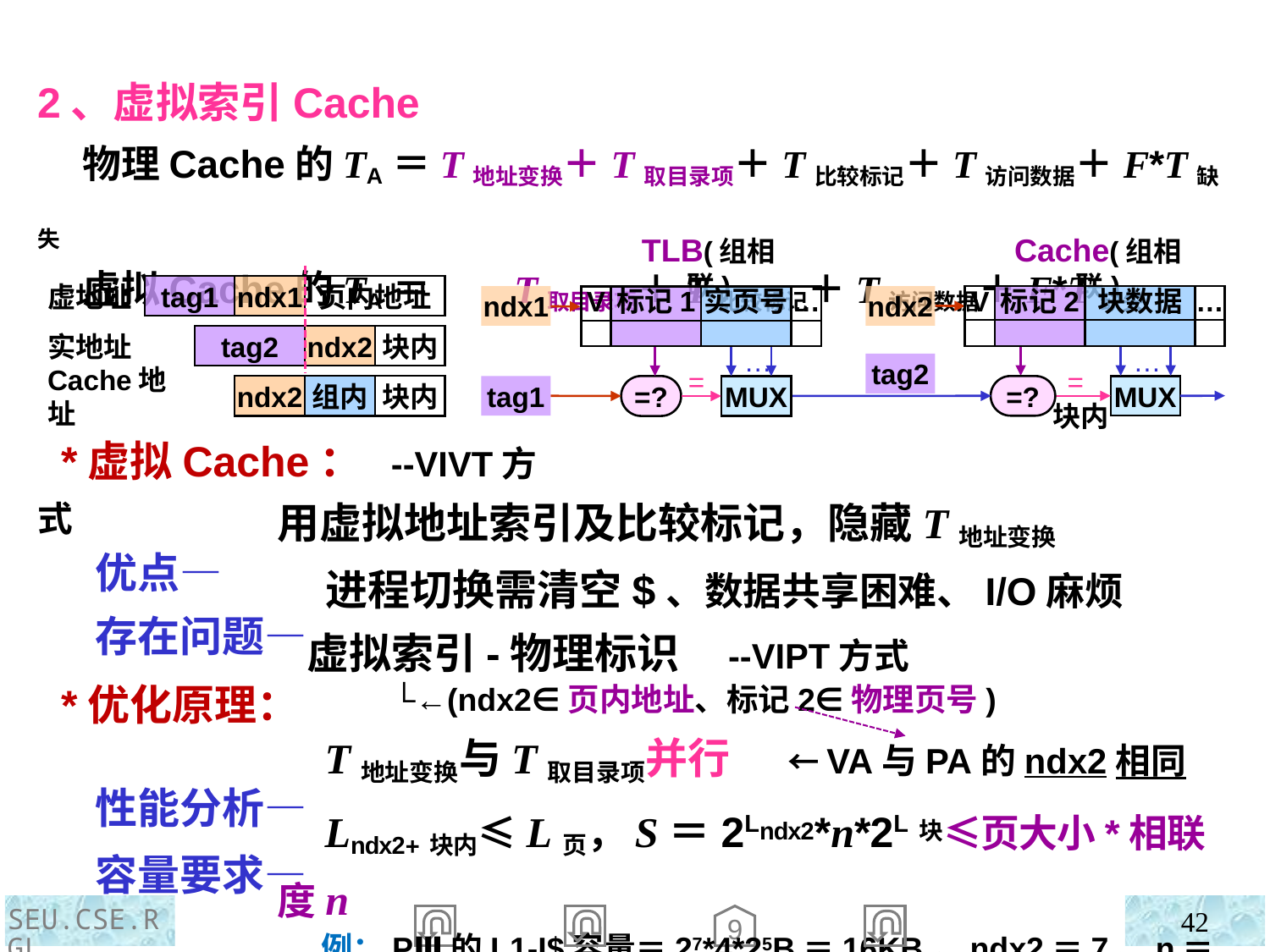

2、虚拟索引Cache
    物理Cache的TA＝T地址变换＋T取目录项＋T比较标记＋T访问数据＋F*T缺失
    虚拟Cache的TA＝         T取目录项＋T比较标记＋T访问数据＋F*T缺失
Cache(组相联)
ndx2
V
标记2
块数据
…
…
=
=?
MUX
块内
TLB(组相联)
ndx1
V
标记1
实页号
…
…
tag2
=
tag1
=?
MUX
虚地址
tag1
ndx1
页内地址
实地址
tag2
ndx2
块内
Cache地址
ndx2
组内
块内
  *虚拟Cache：  --VIVT方式
     优点—
     存在问题—
  *优化原理：

     性能分析—
     容量要求—
用虚拟地址索引及比较标记，隐藏T地址变换
    进程切换需清空$、数据共享困难、I/O麻烦
  虚拟索引-物理标识    --VIPT方式
             └←(ndx2∈页内地址、标记2∈物理页号)
    T地址变换与T取目录项并行      ←VA与PA的ndx2相同
    Lndx2+块内≤L页，S＝2Lndx2*n*2L块≤页大小*相联度n
     例：PⅢ的L1-I$容量＝27*4*25B＝16KB，ndx2＝7、n＝4
SEU.CSE.RGL
42

9